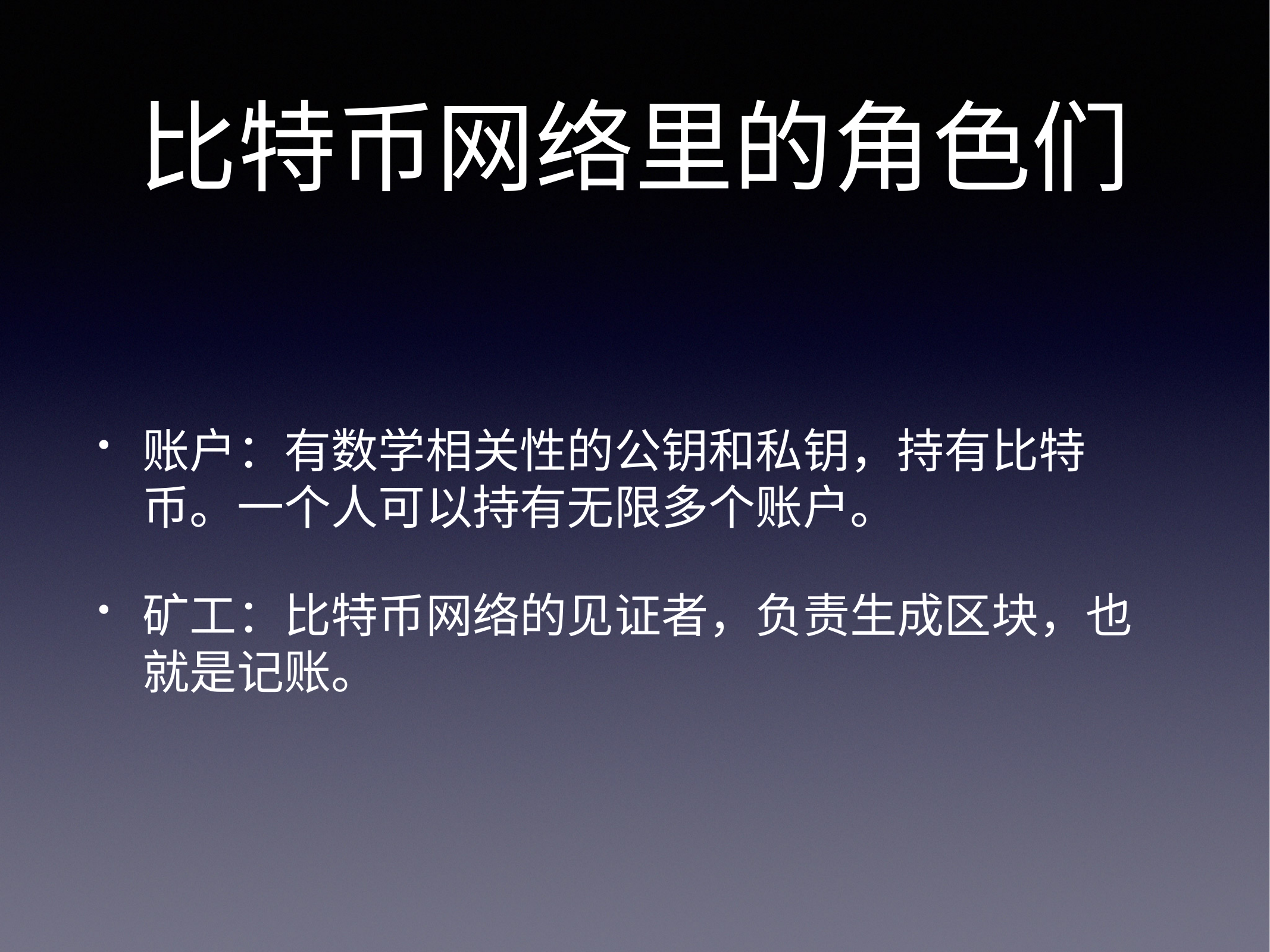

# 比特币网络里的角色们
账户：有数学相关性的公钥和私钥，持有比特币。一个人可以持有无限多个账户。
矿工：比特币网络的见证者，负责生成区块，也就是记账。